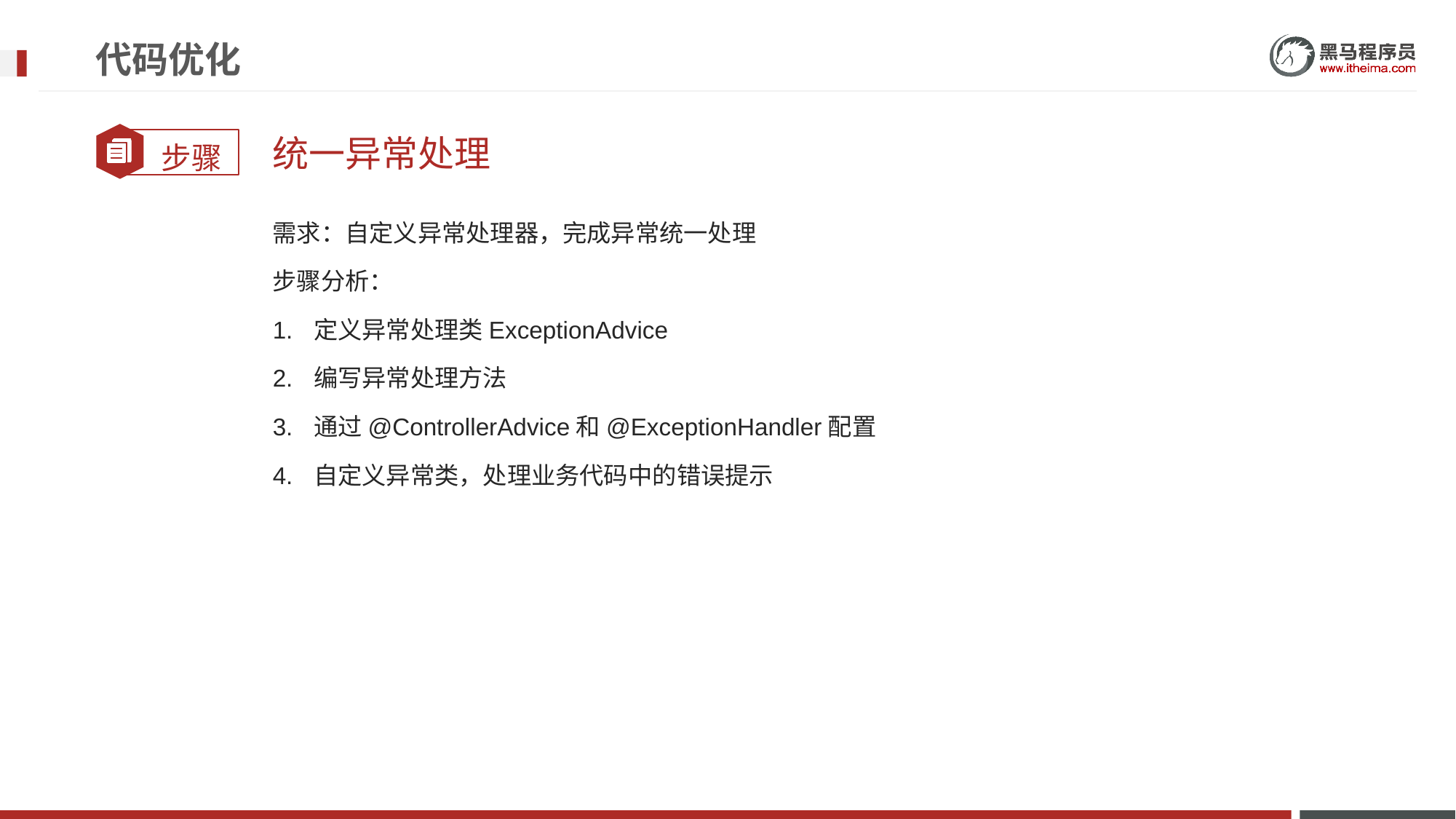

# 代码优化
统一异常处理
需求：自定义异常处理器，完成异常统一处理
步骤分析：
定义异常处理类ExceptionAdvice
编写异常处理方法
通过@ControllerAdvice和@ExceptionHandler配置
自定义异常类，处理业务代码中的错误提示